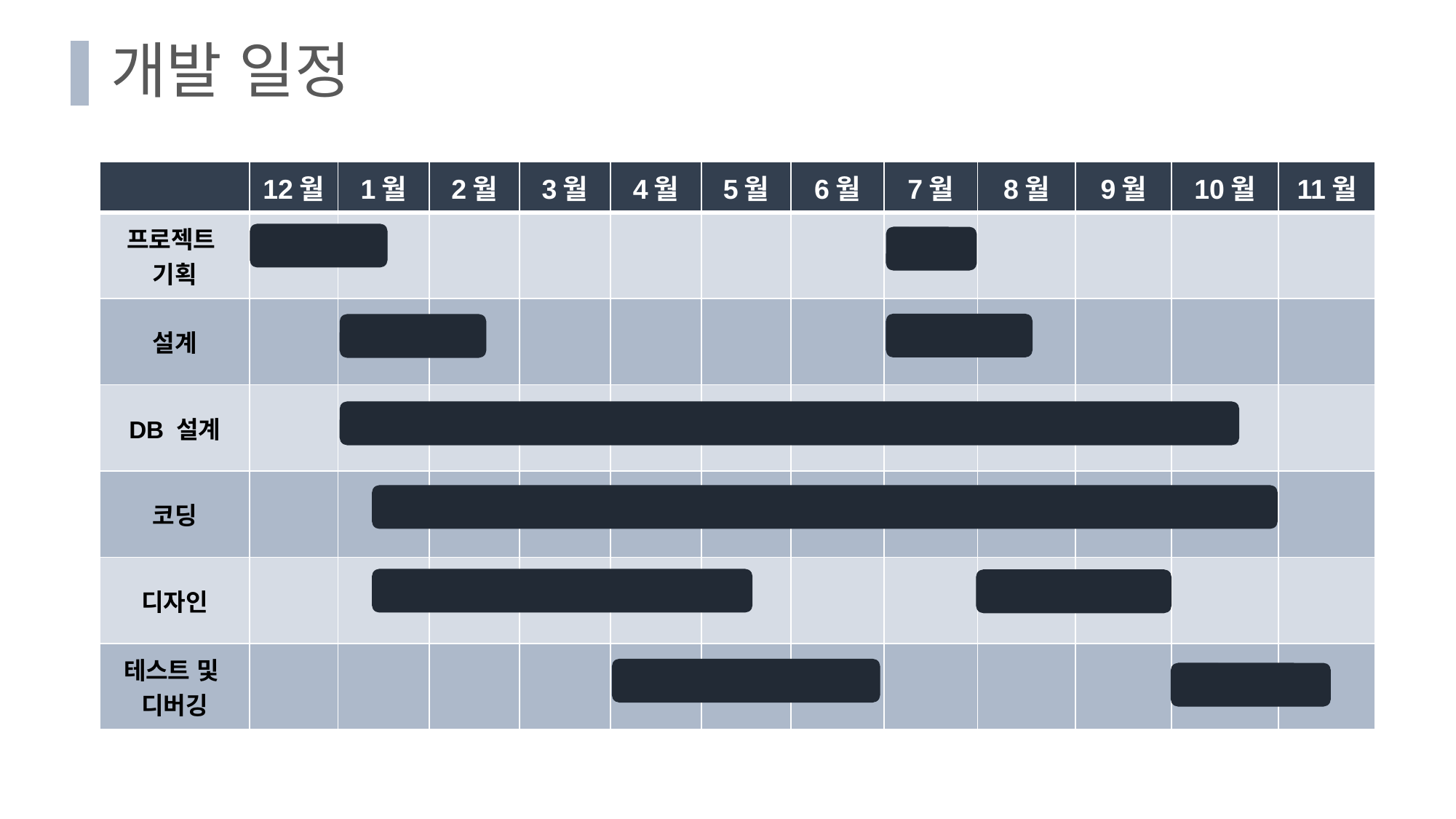

# 개발 일정

|  | 12월 | 1월 | 2월 | 3월 | 4월 | 5월 | 6월 | 7월 | 8월 | 9월 | 10월 | 11월 |
| --- | --- | --- | --- | --- | --- | --- | --- | --- | --- | --- | --- | --- |
| 프로젝트 기획 |  |  |  |  |  |  |  |  |  |  |  |  |
| 설계 |  |  |  |  |  |  |  |  |  |  |  |  |
| DB 설계 |  |  |  |  |  |  |  |  |  |  |  |  |
| 코딩 |  |  |  |  |  |  |  |  |  |  |  |  |
| 디자인 |  |  |  |  |  |  |  |  |  |  |  |  |
| 테스트 및 디버깅 |  |  |  |  |  |  |  |  |  |  |  |  |